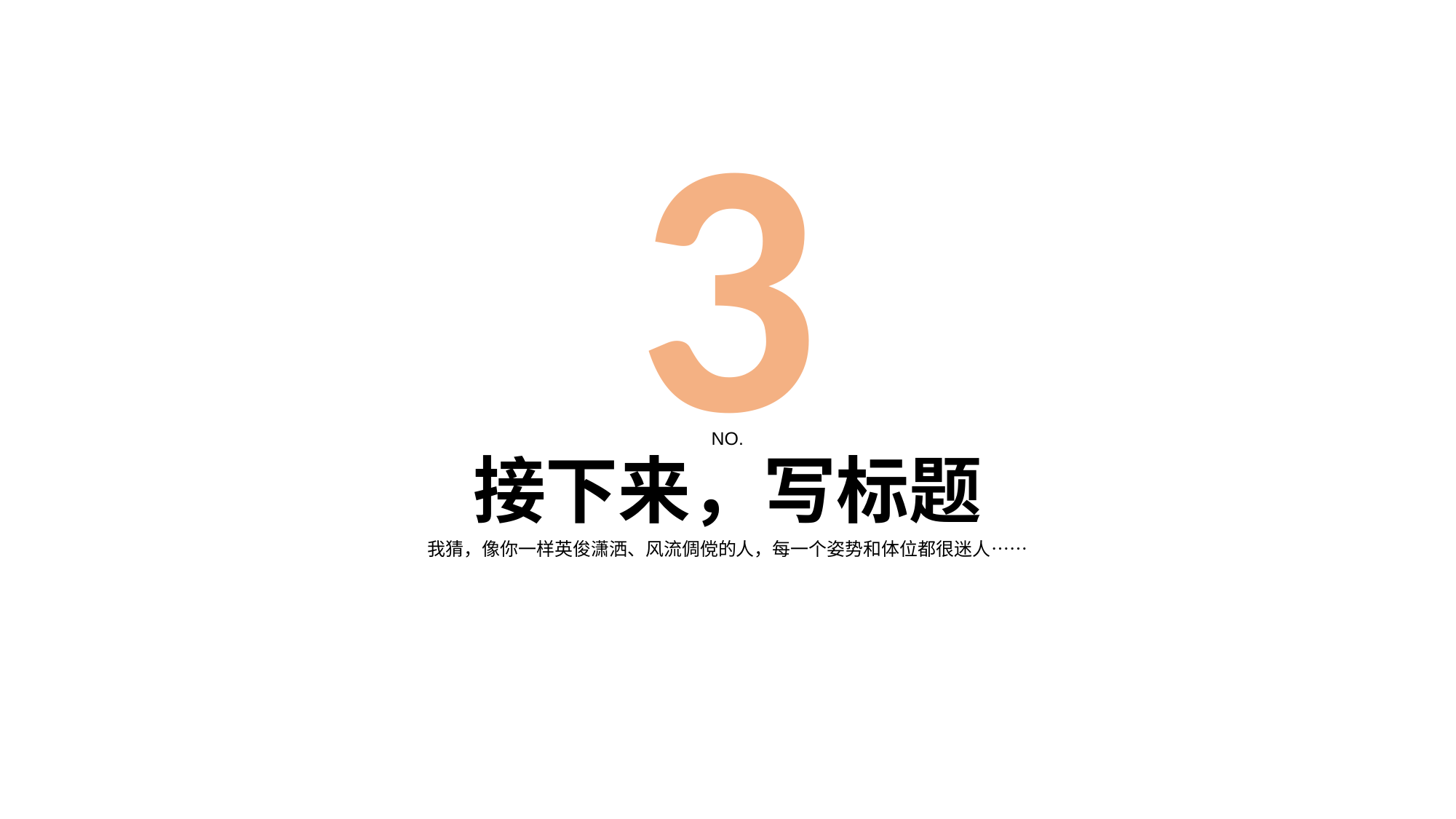

3
NO.
接下来，写标题
我猜，像你一样英俊潇洒、风流倜傥的人，每一个姿势和体位都很迷人……